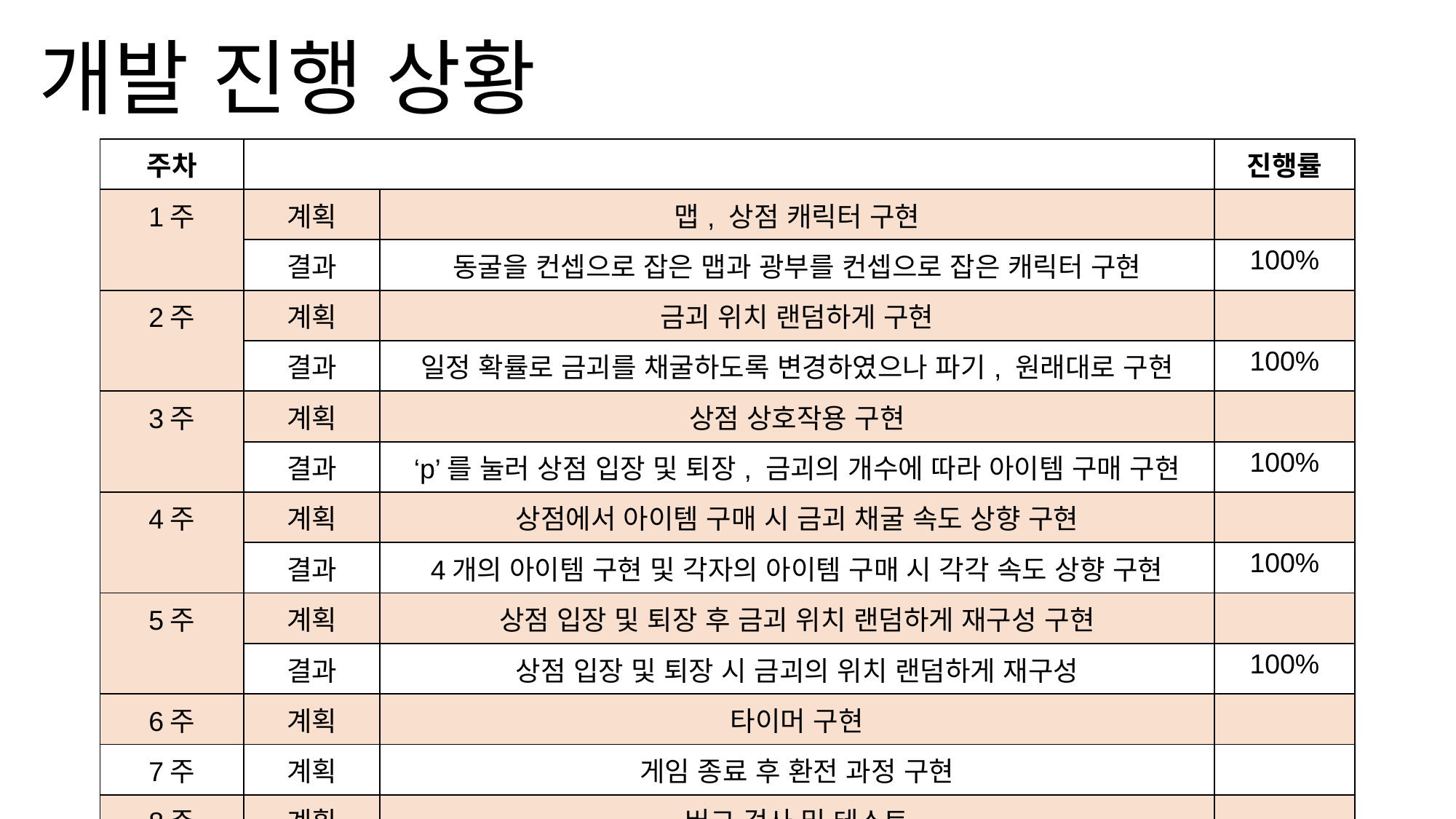

# 개발 진행 상황
| 주차 |  |  | 진행률 |
| --- | --- | --- | --- |
| 1주 | 계획 | 맵, 상점 캐릭터 구현 |  |
|  | 결과 | 동굴을 컨셉으로 잡은 맵과 광부를 컨셉으로 잡은 캐릭터 구현 | 100% |
| 2주 | 계획 | 금괴 위치 랜덤하게 구현 |  |
|  | 결과 | 일정 확률로 금괴를 채굴하도록 변경하였으나 파기, 원래대로 구현 | 100% |
| 3주 | 계획 | 상점 상호작용 구현 |  |
|  | 결과 | ‘p’를 눌러 상점 입장 및 퇴장, 금괴의 개수에 따라 아이템 구매 구현 | 100% |
| 4주 | 계획 | 상점에서 아이템 구매 시 금괴 채굴 속도 상향 구현 |  |
|  | 결과 | 4개의 아이템 구현 및 각자의 아이템 구매 시 각각 속도 상향 구현 | 100% |
| 5주 | 계획 | 상점 입장 및 퇴장 후 금괴 위치 랜덤하게 재구성 구현 |  |
|  | 결과 | 상점 입장 및 퇴장 시 금괴의 위치 랜덤하게 재구성 | 100% |
| 6주 | 계획 | 타이머 구현 |  |
| 7주 | 계획 | 게임 종료 후 환전 과정 구현 |  |
| 8주 | 계획 | 버그 검사 및 테스트 |  |